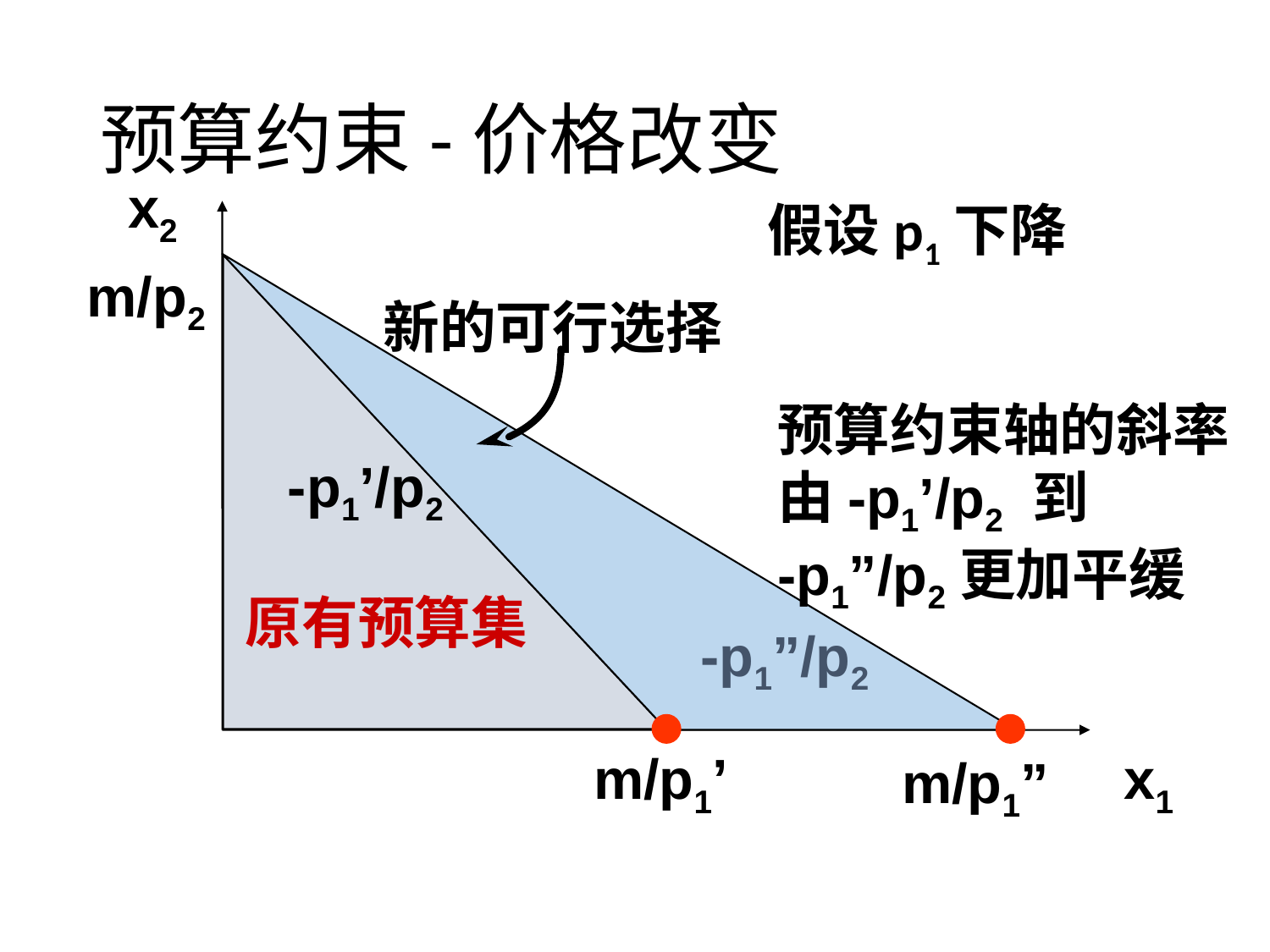

# 预算约束-价格改变
x2
假设p1下降

m/p2

新的可行选择

预算约束轴的斜率
由-p1’/p2 到
-p1”/p2更加平缓

-p1’/p2
原有预算集
-p1”/p2

m/p1’
x1
m/p1”